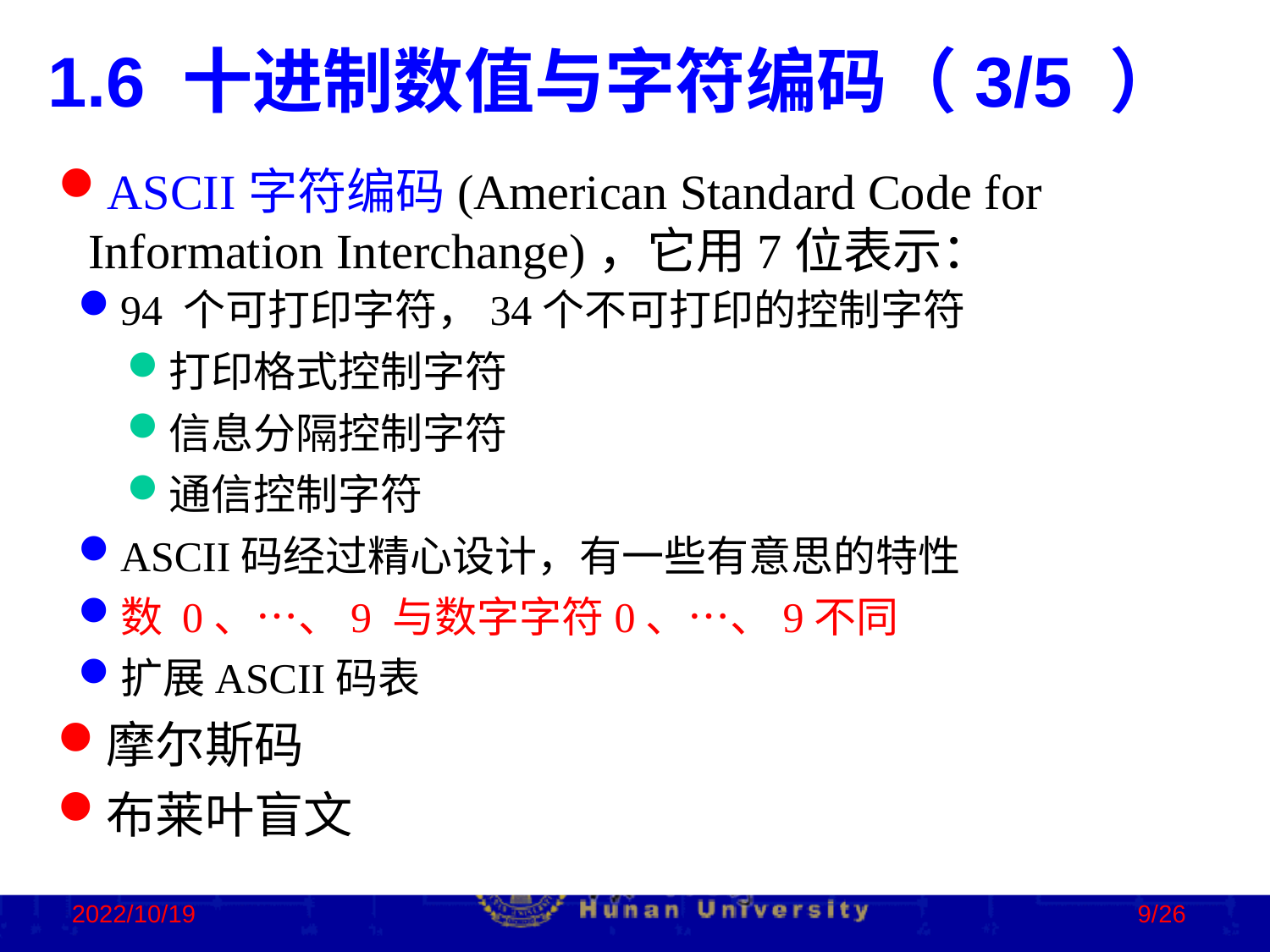

1.6 十进制数值与字符编码（3/5 ）
ASCII字符编码(American Standard Code for Information Interchange)，它用7位表示：
94 个可打印字符，34个不可打印的控制字符
打印格式控制字符
信息分隔控制字符
通信控制字符
ASCII码经过精心设计，有一些有意思的特性
数 0、…、9 与数字字符0、…、9不同
扩展ASCII码表
摩尔斯码
布莱叶盲文
2022/10/19
9/26